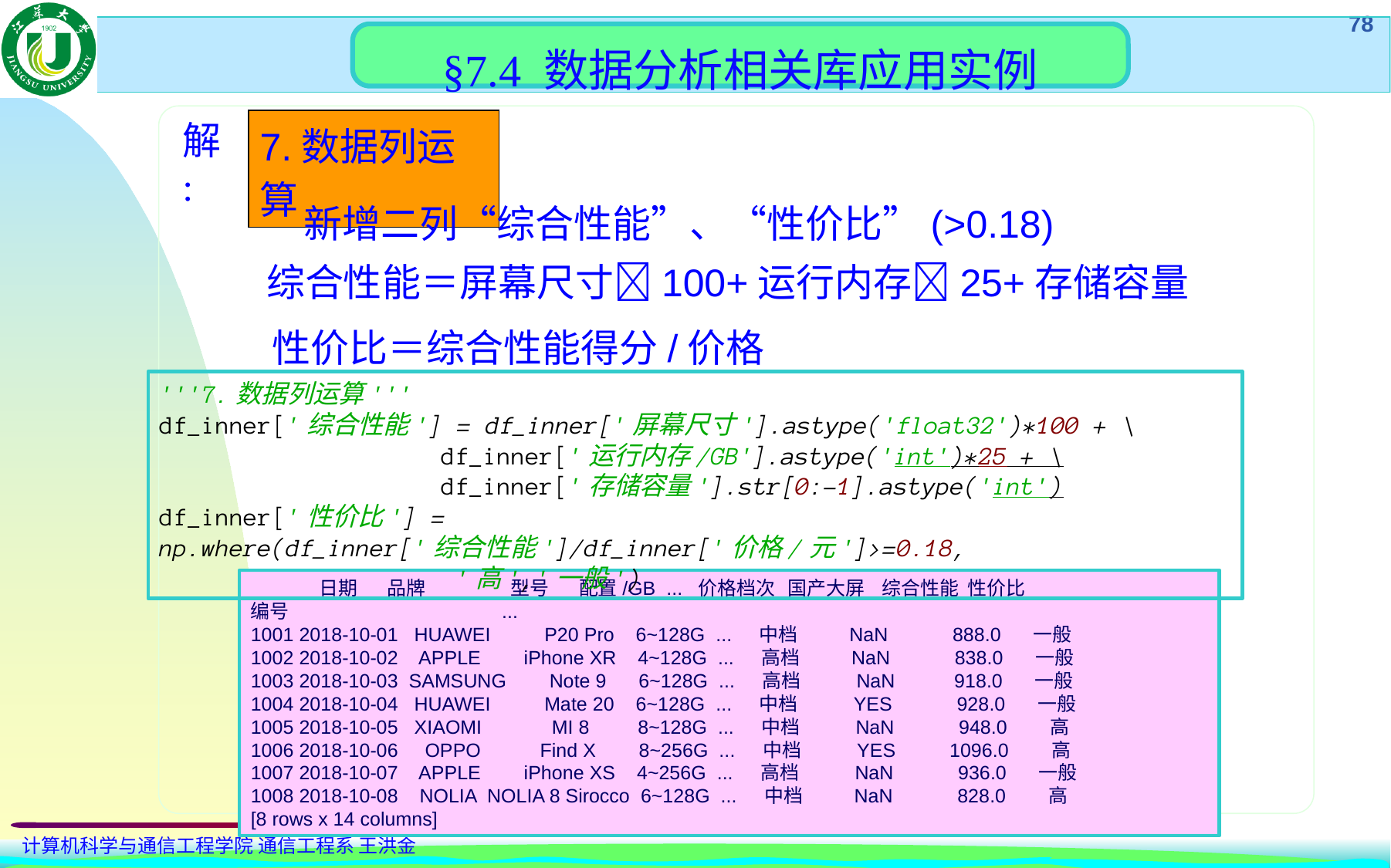

§7.4 数据分析相关库应用实例
7.数据列运算
解:
    新增二列“综合性能”、“性价比”(>0.18)
综合性能＝屏幕尺寸×100+运行内存×25+存储容量
性价比＝综合性能得分/价格
'''7.数据列运算'''
df_inner['综合性能'] = df_inner['屏幕尺寸'].astype('float32')*100 + \
                    df_inner['运行内存/GB'].astype('int')*25 + \
                    df_inner['存储容量'].str[0:-1].astype('int')
df_inner['性价比'] = np.where(df_inner['综合性能']/df_inner['价格/元']>=0.18,
                     '高','一般')
               日期       品牌                    型号       配置/GB  ...  价格档次   国产大屏    综合性能  性价比
编号                                                 ...
1001 2018-10-01   HUAWEI          P20 Pro    6~128G  ...    中档           NaN            888.0     一般
1002 2018-10-02    APPLE        iPhone XR    4~128G  ...    高档           NaN            838.0     一般
1003 2018-10-03  SAMSUNG        Note 9      6~128G  ...    高档            NaN           918.0     一般
1004 2018-10-04   HUAWEI          Mate 20    6~128G  ...    中档            YES            928.0     一般
1005 2018-10-05   XIAOMI             MI 8         8~128G  ...    中档            NaN            948.0       高
1006 2018-10-06     OPPO           Find X        8~256G  ...    中档            YES          1096.0       高
1007 2018-10-07    APPLE        iPhone XS    4~256G  ...    高档            NaN            936.0     一般
1008 2018-10-08    NOLIA  NOLIA 8 Sirocco  6~128G  ...    中档           NaN            828.0       高
[8 rows x 14 columns]